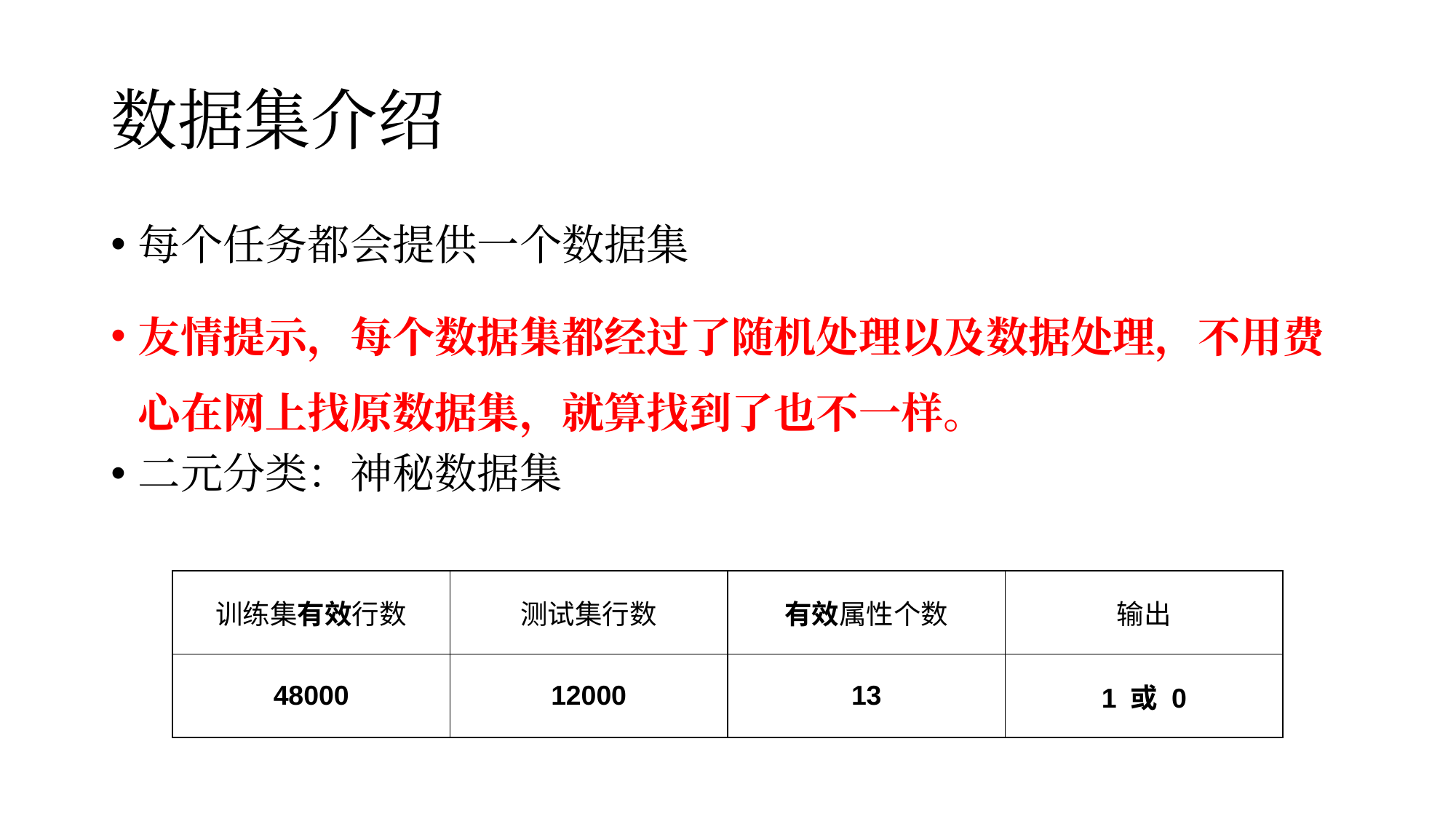

# 数据集介绍
每个任务都会提供一个数据集
友情提示，每个数据集都经过了随机处理以及数据处理，不用费心在网上找原数据集，就算找到了也不一样。
二元分类：神秘数据集
| 训练集有效行数 | 测试集行数 | 有效属性个数 | 输出 |
| --- | --- | --- | --- |
| 48000 | 12000 | 13 | 1 或 0 |